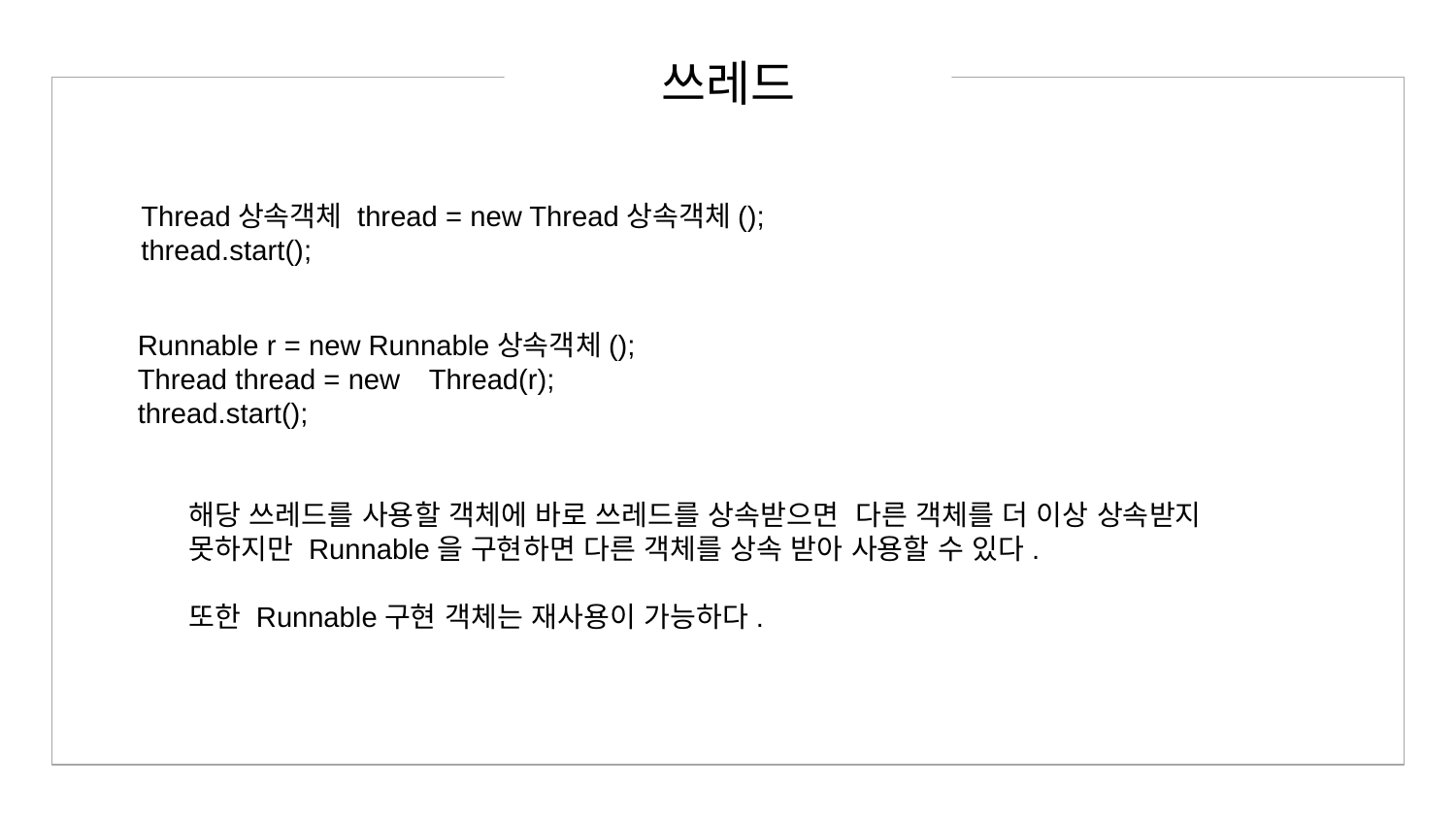

쓰레드

Thread상속객체 thread = new Thread상속객체();
thread.start();
Runnable r = new Runnable상속객체();
Thread thread = new 	Thread(r);
thread.start();
해당 쓰레드를 사용할 객체에 바로 쓰레드를 상속받으면  다른 객체를 더 이상 상속받지
못하지만 Runnable을 구현하면 다른 객체를 상속 받아 사용할 수 있다.

또한 Runnable구현 객체는 재사용이 가능하다.